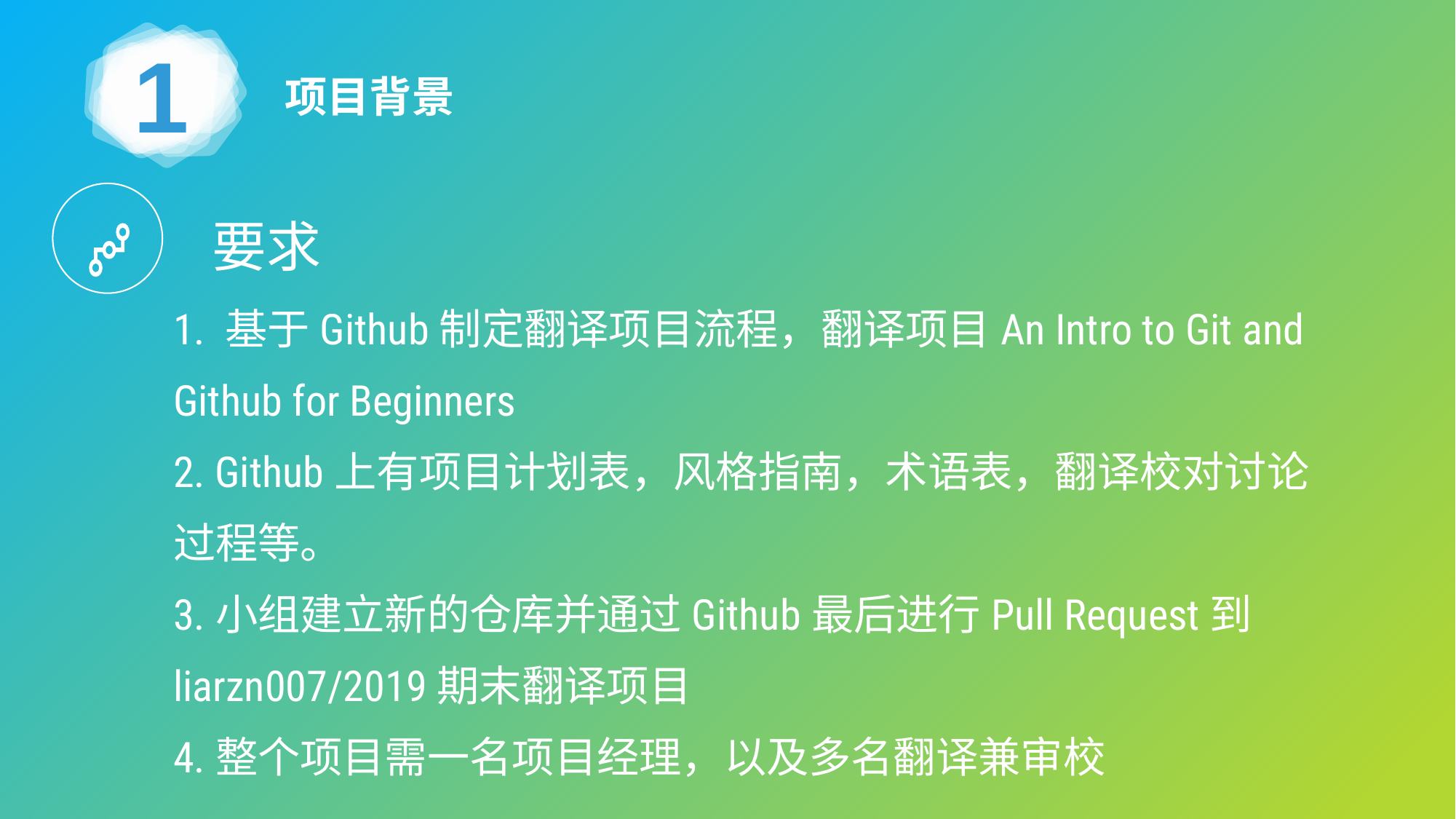

1

项目背景
 要求

1. 基于Github制定翻译项目流程，翻译项目An Intro to Git and Github for Beginners
2. Github上有项目计划表，风格指南，术语表，翻译校对讨论过程等。
3.小组建立新的仓库并通过Github最后进行Pull Request到liarzn007/2019期末翻译项目
4.整个项目需一名项目经理，以及多名翻译兼审校